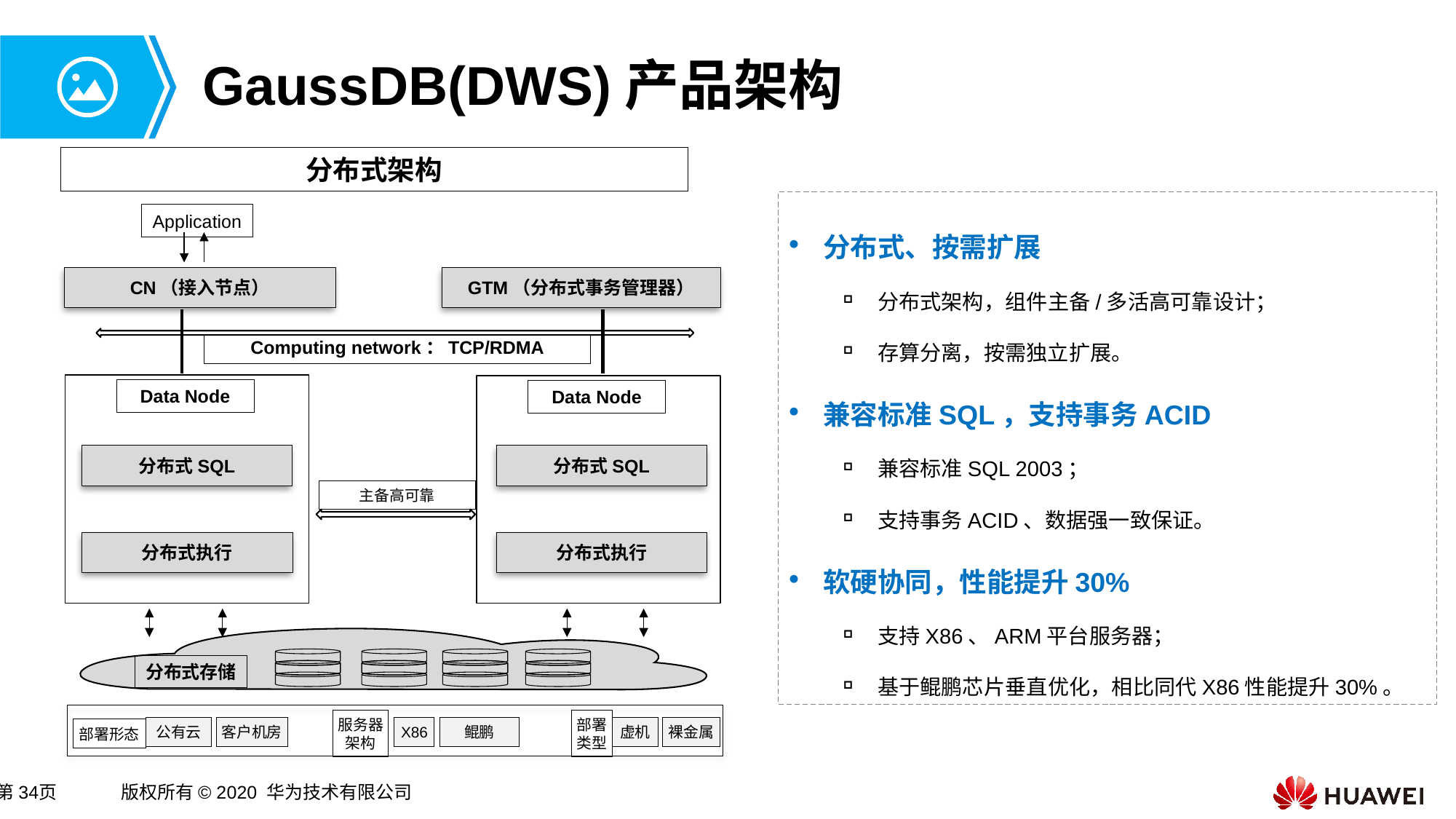

# GaussDB(DWS)产品架构
分布式架构
Application
CN（接入节点）
GTM（分布式事务管理器）

Computing network：TCP/RDMA

Data Node
Data Node
分布式SQL
分布式SQL
主备高可靠

分布式执行
分布式执行

分布式存储

服务器架构
部署类型
公有云
客户机房
X86
鲲鹏
虚机
裸金属
部署形态
分布式、按需扩展
分布式架构，组件主备/多活高可靠设计；
存算分离，按需独立扩展。
兼容标准SQL，支持事务ACID
兼容标准SQL 2003；
支持事务ACID、数据强一致保证。
软硬协同，性能提升30%
支持X86、ARM平台服务器；
基于鲲鹏芯片垂直优化，相比同代X86性能提升30%。